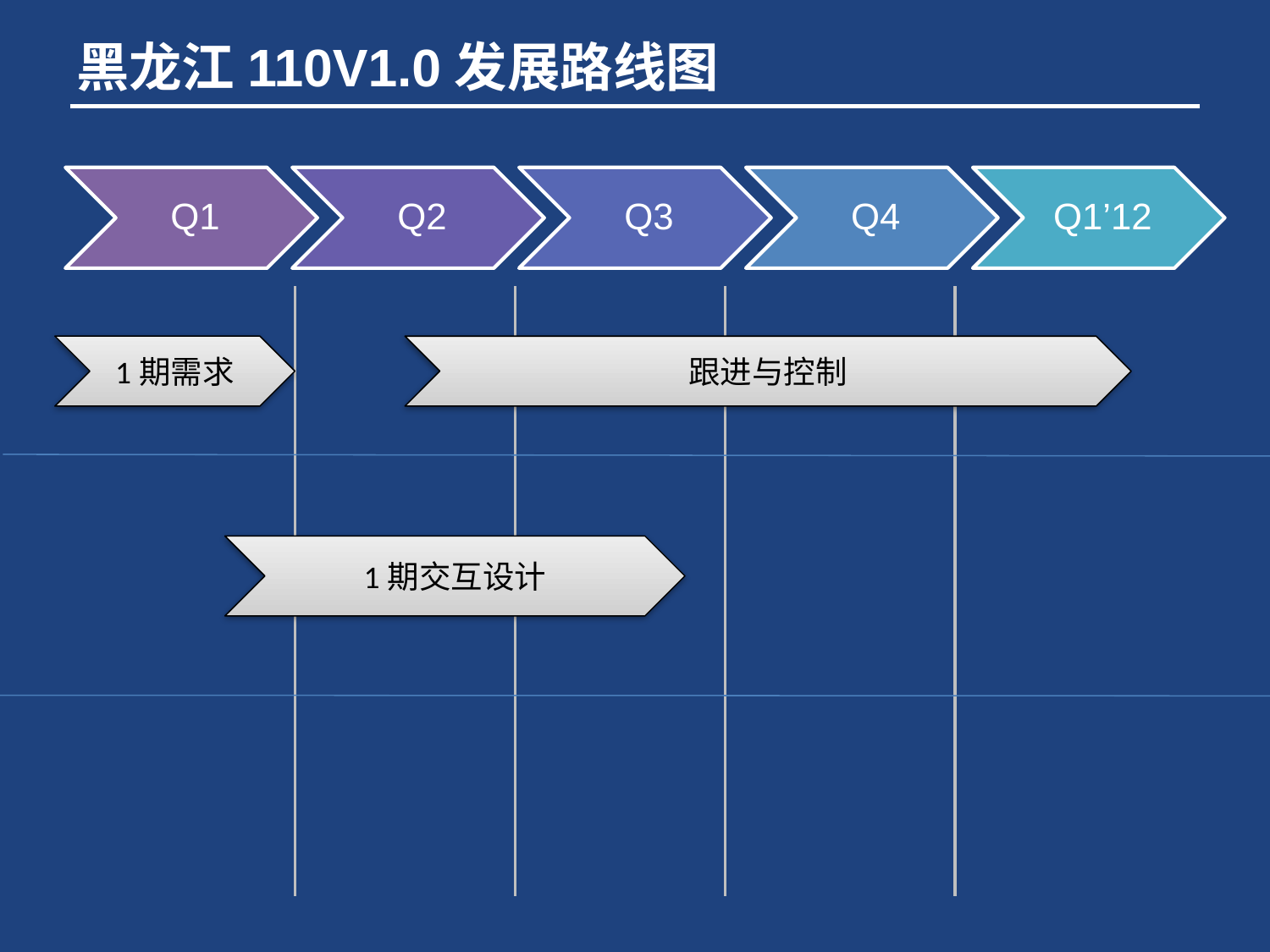

黑龙江110V1.0发展路线图
Q1
Q2
Q3
Q4
Q1’12
1期需求
跟进与控制
1期交互设计
10